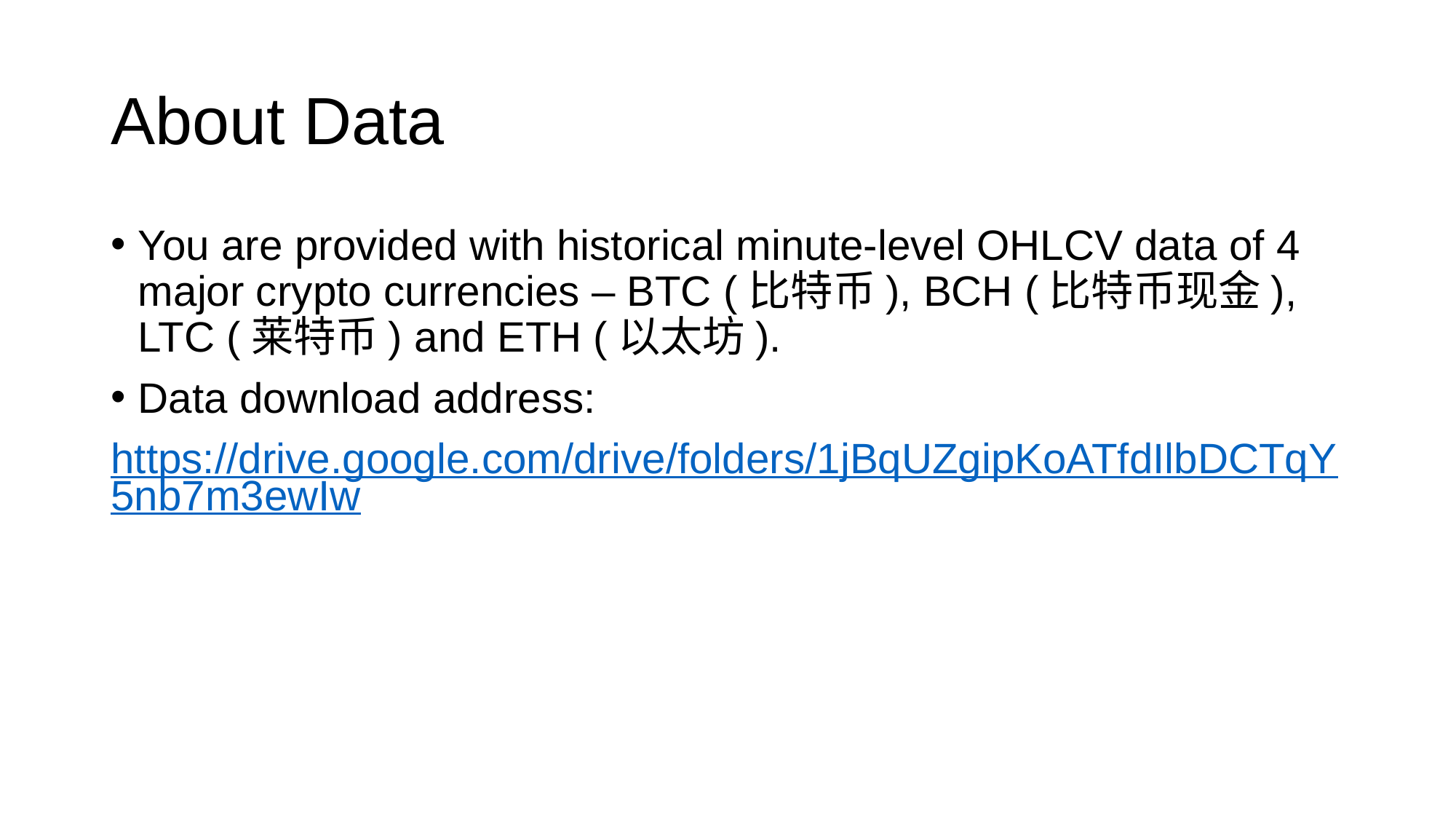

# About Data
You are provided with historical minute-level OHLCV data of 4 major crypto currencies – BTC (比特币), BCH (比特币现金), LTC (莱特币) and ETH (以太坊).
Data download address:
https://drive.google.com/drive/folders/1jBqUZgipKoATfdIlbDCTqY5nb7m3ewIw